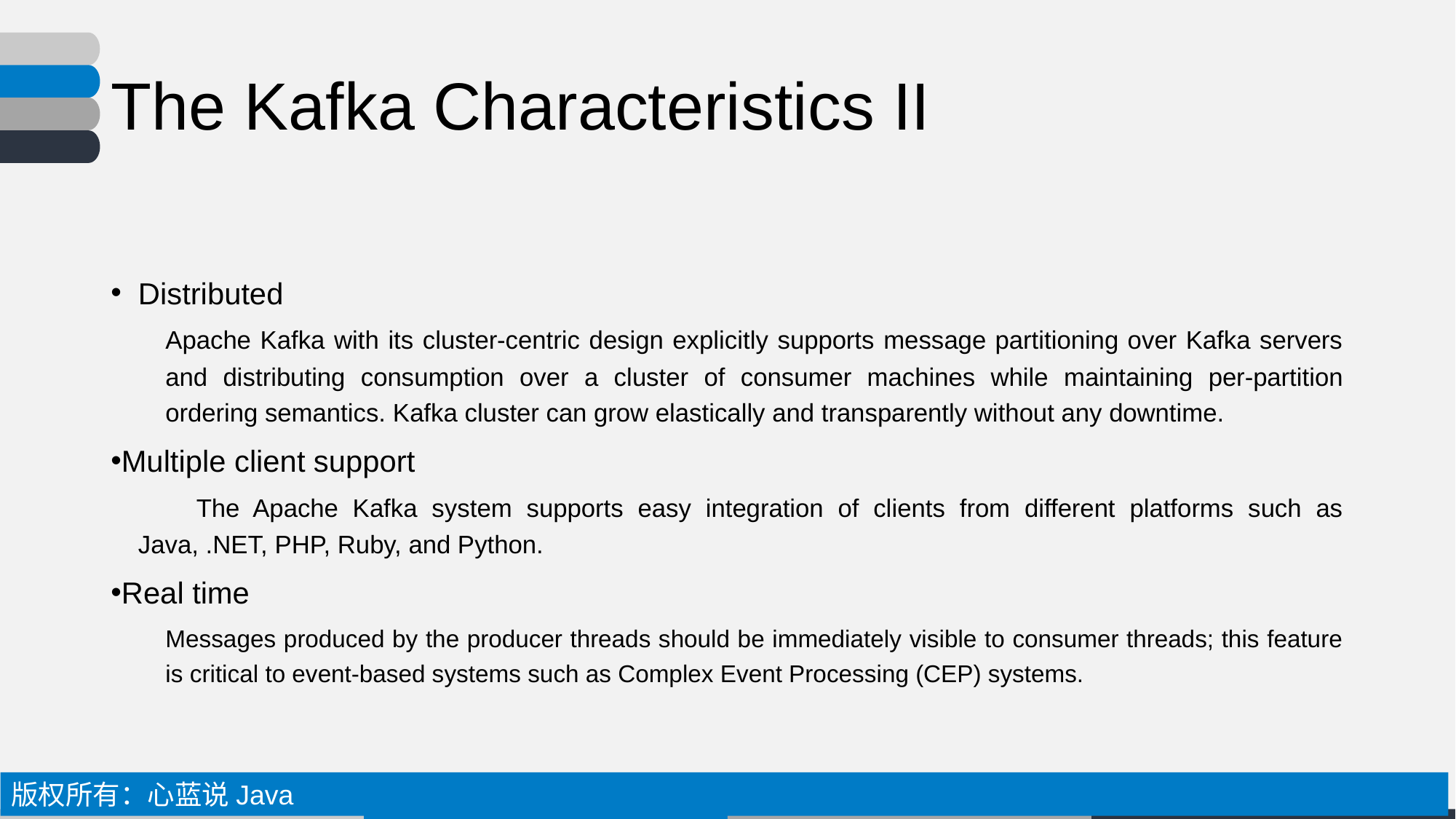

# The Kafka Characteristics II
Distributed
Apache Kafka with its cluster-centric design explicitly supports message partitioning over Kafka servers and distributing consumption over a cluster of consumer machines while maintaining per-partition ordering semantics. Kafka cluster can grow elastically and transparently without any downtime.
Multiple client support
    The Apache Kafka system supports easy integration of clients from different platforms such as Java, .NET, PHP, Ruby, and Python.
Real time
Messages produced by the producer threads should be immediately visible to consumer threads; this feature is critical to event-based systems such as Complex Event Processing (CEP) systems.

版权所有：心蓝说Java